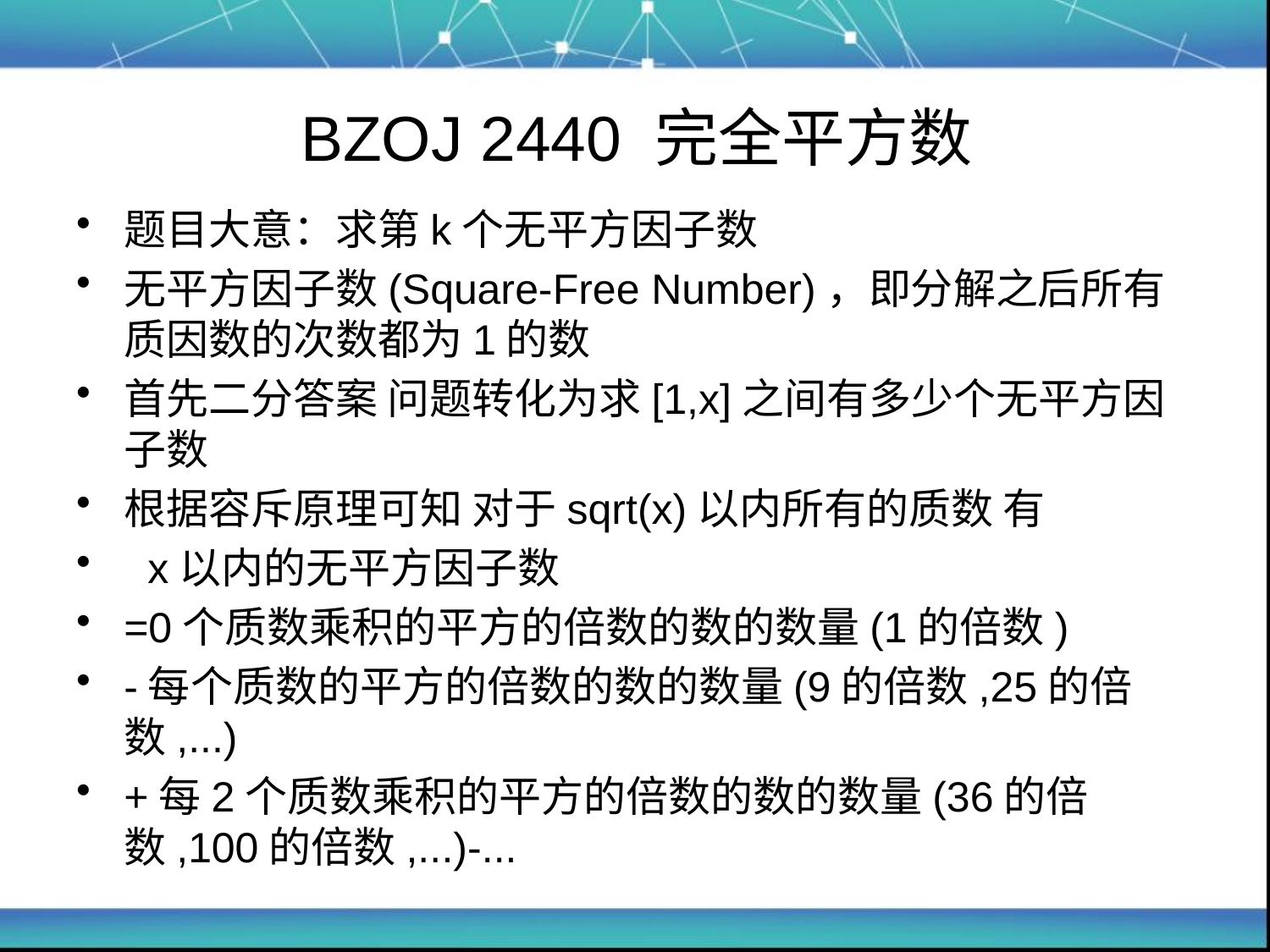

# BZOJ 2440 完全平方数
题目大意：求第k个无平方因子数
无平方因子数(Square-Free Number)，即分解之后所有质因数的次数都为1的数
首先二分答案 问题转化为求[1,x]之间有多少个无平方因子数
根据容斥原理可知 对于sqrt(x)以内所有的质数 有
  x以内的无平方因子数
=0个质数乘积的平方的倍数的数的数量(1的倍数)
-每个质数的平方的倍数的数的数量(9的倍数,25的倍数,...)
+每2个质数乘积的平方的倍数的数的数量(36的倍数,100的倍数,...)-...